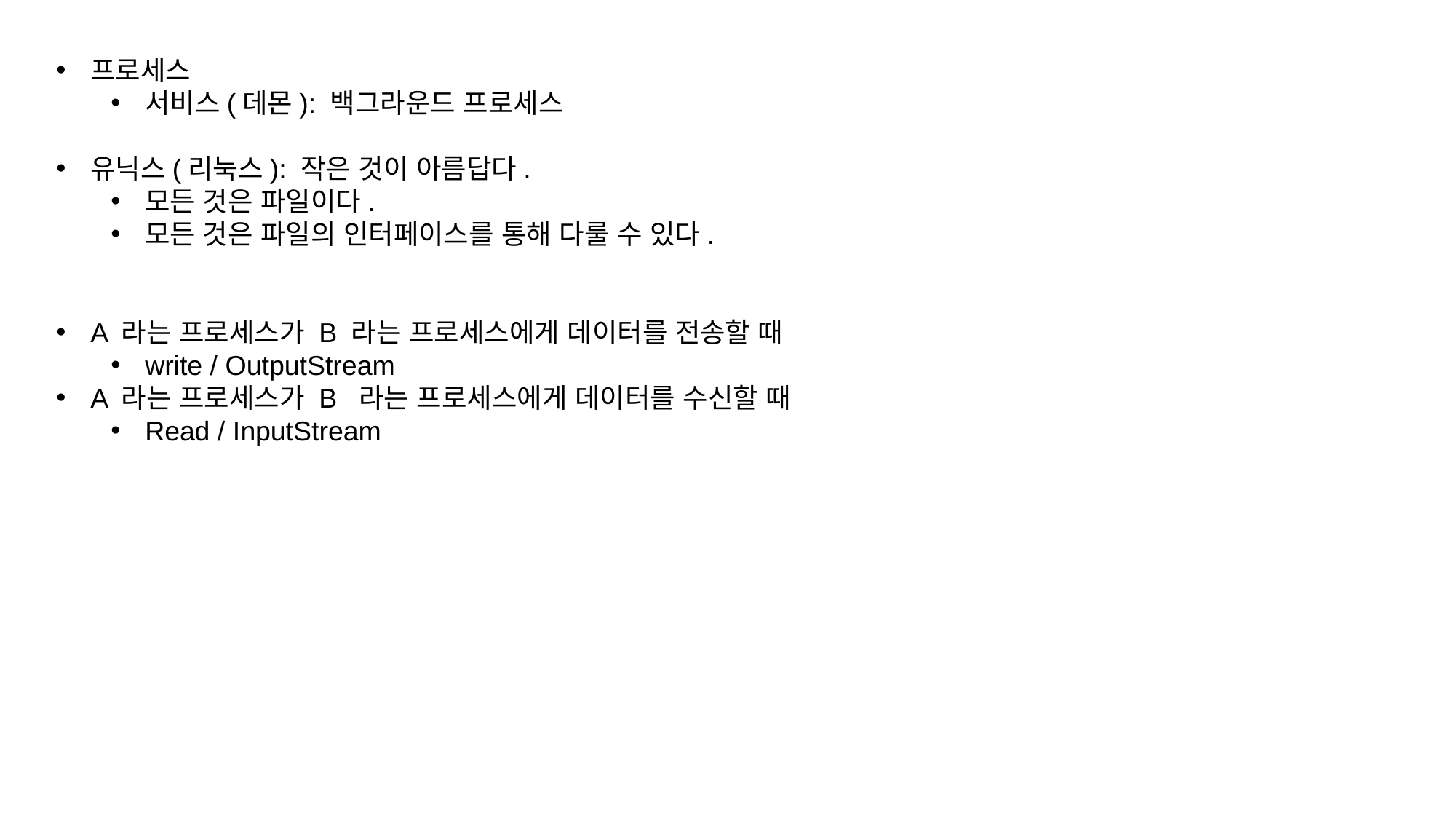

프로세스
서비스(데몬): 백그라운드 프로세스

유닉스(리눅스): 작은 것이 아름답다.
모든 것은 파일이다.
모든 것은 파일의 인터페이스를 통해 다룰 수 있다.

A 라는 프로세스가 B 라는 프로세스에게 데이터를 전송할 때
write / OutputStream
A 라는 프로세스가 B  라는 프로세스에게 데이터를 수신할 때
Read / InputStream